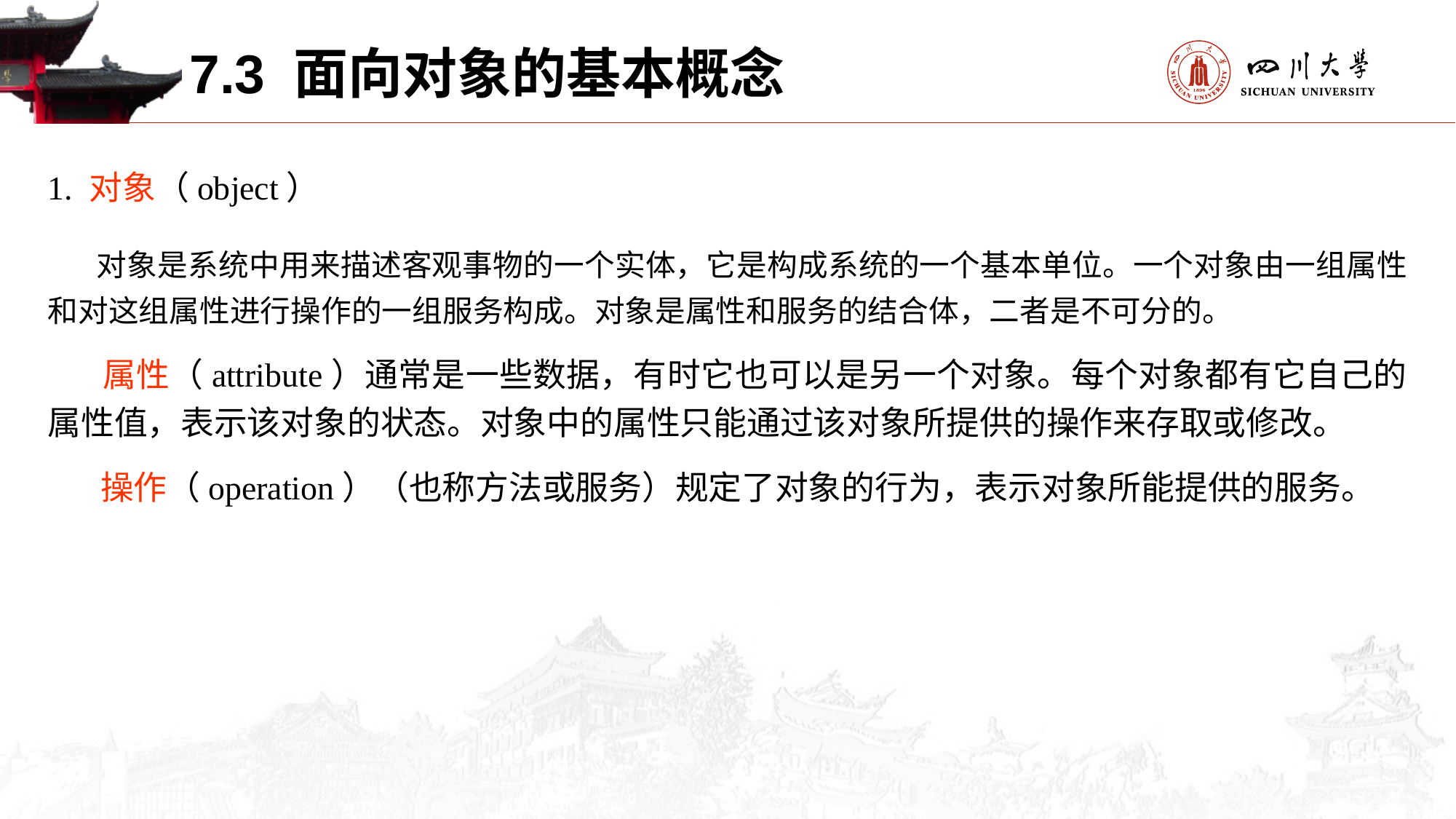

7.3 面向对象的基本概念

1. 对象（object）
    对象是系统中用来描述客观事物的一个实体，它是构成系统的一个基本单位。一个对象由一组属性和对这组属性进行操作的一组服务构成。对象是属性和服务的结合体，二者是不可分的。
      属性（attribute）通常是一些数据，有时它也可以是另一个对象。每个对象都有它自己的属性值，表示该对象的状态。对象中的属性只能通过该对象所提供的操作来存取或修改。
      操作（operation）（也称方法或服务）规定了对象的行为，表示对象所能提供的服务。